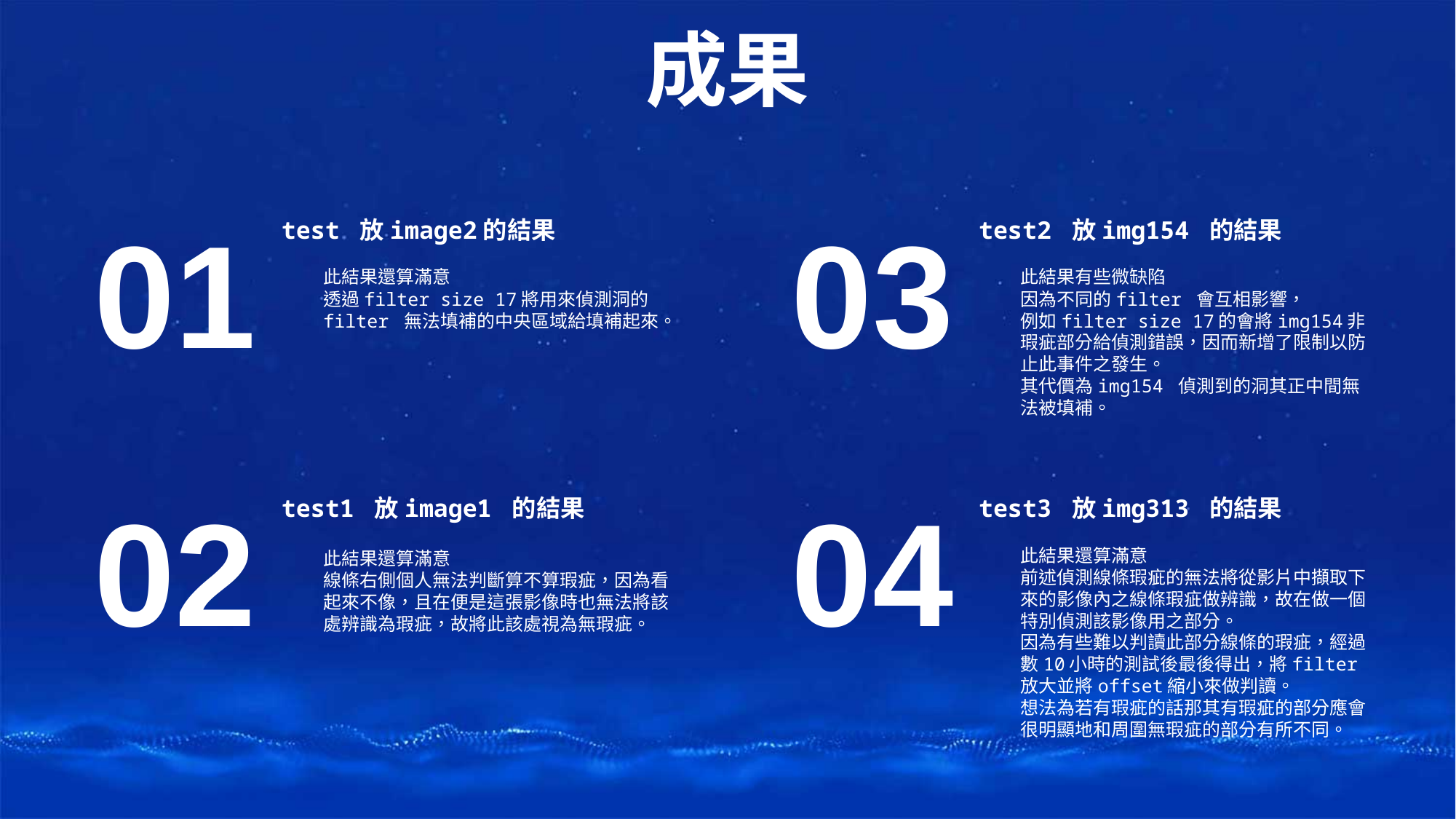

成果
01
test 放image2的結果
此結果還算滿意
透過filter size 17將用來偵測洞的filter 無法填補的中央區域給填補起來。
03
test2 放img154 的結果
此結果有些微缺陷
因為不同的filter 會互相影響，
例如filter size 17的會將img154非瑕疵部分給偵測錯誤，因而新增了限制以防止此事件之發生。
其代價為img154 偵測到的洞其正中間無法被填補。
02
test1 放image1 的結果
此結果還算滿意
線條右側個人無法判斷算不算瑕疵，因為看起來不像，且在便是這張影像時也無法將該處辨識為瑕疵，故將此該處視為無瑕疵。
04
test3 放img313 的結果
此結果還算滿意
前述偵測線條瑕疵的無法將從影片中擷取下來的影像內之線條瑕疵做辨識，故在做一個特別偵測該影像用之部分。
因為有些難以判讀此部分線條的瑕疵，經過數10小時的測試後最後得出，將filter放大並將offset縮小來做判讀。
想法為若有瑕疵的話那其有瑕疵的部分應會很明顯地和周圍無瑕疵的部分有所不同。